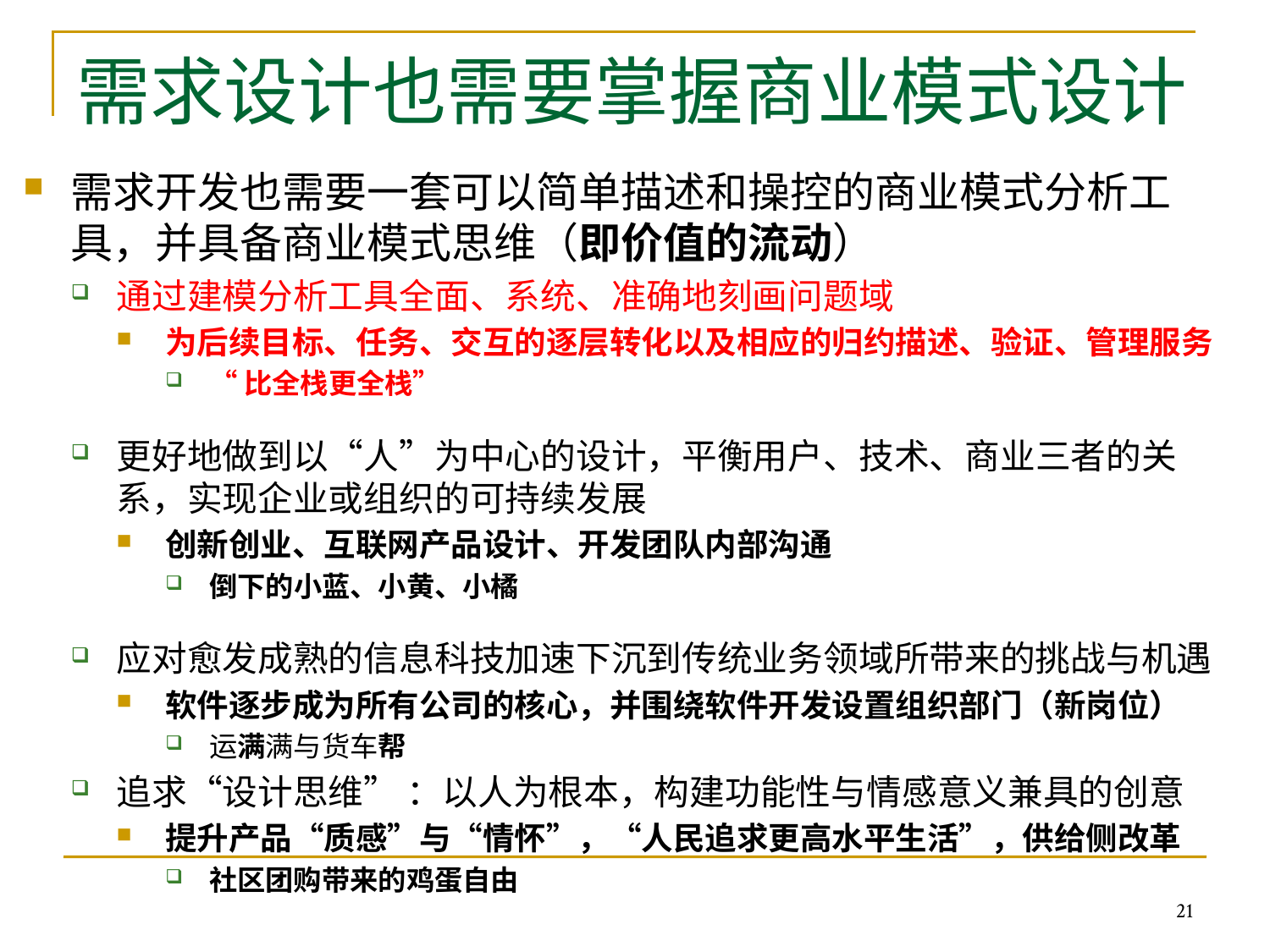

# 需求设计也需要掌握商业模式设计

需求开发也需要一套可以简单描述和操控的商业模式分析工具，并具备商业模式思维（即价值的流动）
通过建模分析工具全面、系统、准确地刻画问题域
为后续目标、任务、交互的逐层转化以及相应的归约描述、验证、管理服务
“比全栈更全栈”

更好地做到以“人”为中心的设计，平衡用户、技术、商业三者的关系，实现企业或组织的可持续发展
创新创业、互联网产品设计、开发团队内部沟通
倒下的小蓝、小黄、小橘

应对愈发成熟的信息科技加速下沉到传统业务领域所带来的挑战与机遇
软件逐步成为所有公司的核心，并围绕软件开发设置组织部门（新岗位）
运满满与货车帮
追求“设计思维” ：以人为根本，构建功能性与情感意义兼具的创意
提升产品“质感”与“情怀”，“人民追求更高水平生活”，供给侧改革
社区团购带来的鸡蛋自由
21